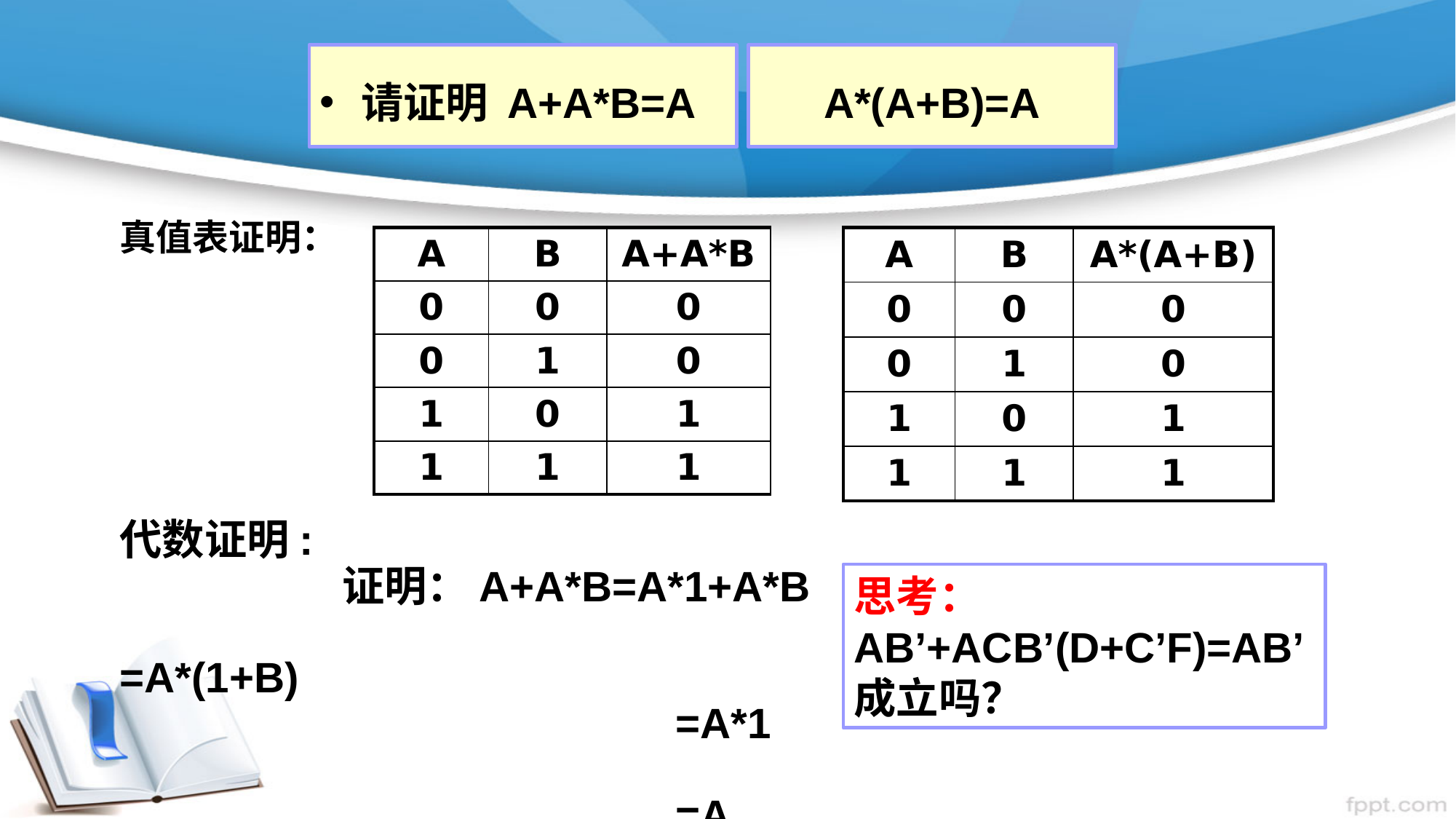

请证明 A+A*B=A
A*(A+B)=A
真值表证明：
| A | B | A+A\*B |
| --- | --- | --- |
| 0 | 0 | 0 |
| 0 | 1 | 0 |
| 1 | 0 | 1 |
| 1 | 1 | 1 |
| A | B | A\*(A+B) |
| --- | --- | --- |
| 0 | 0 | 0 |
| 0 | 1 | 0 |
| 1 | 0 | 1 |
| 1 | 1 | 1 |
代数证明:
                      证明：A+A*B=A*1+A*B
                                               =A*(1+B)
                                               =A*1
                                               =A
思考：AB’+ACB’(D+C’F)=AB’成立吗？